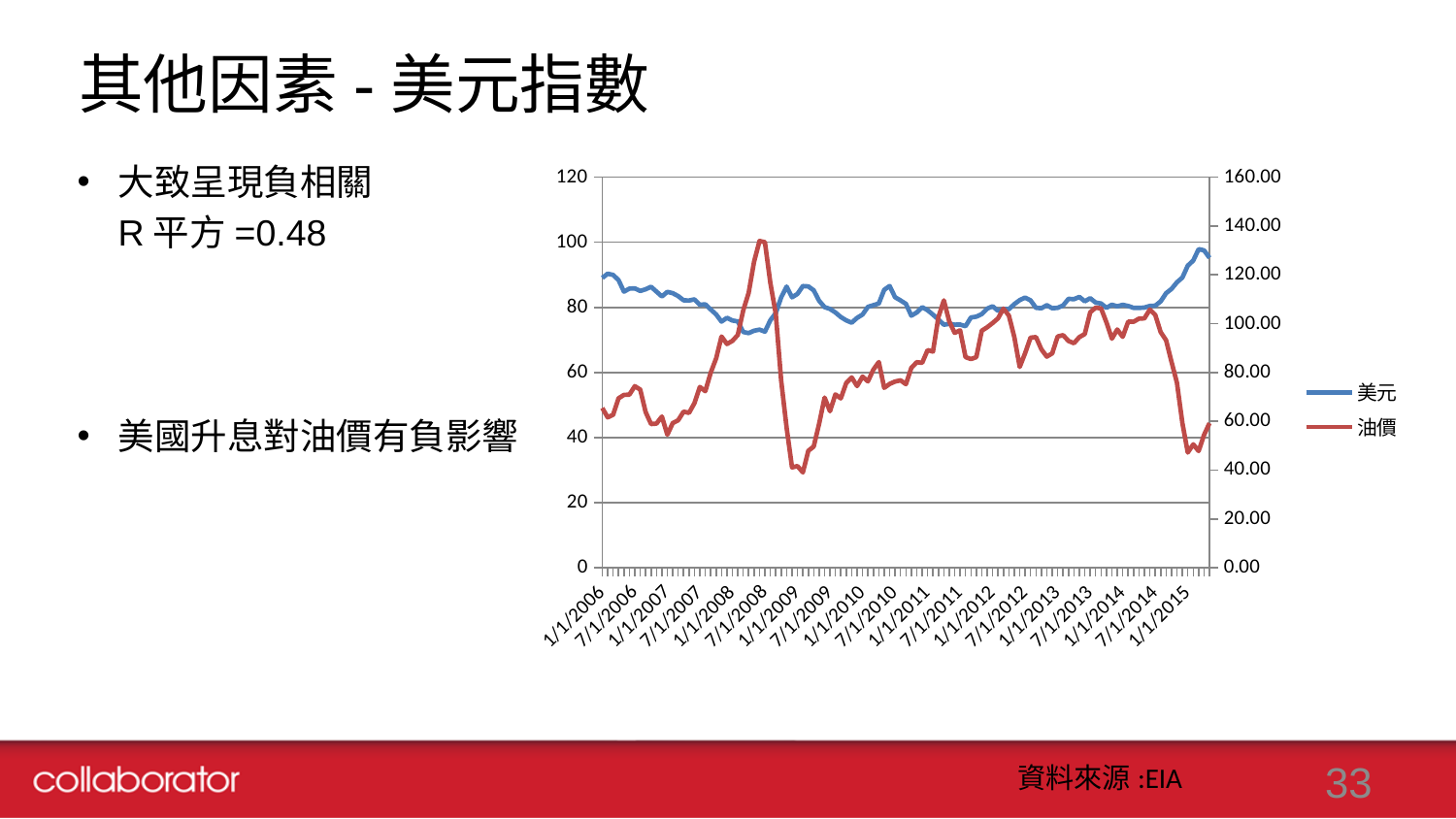

# 其他因素-美元指數
大致呈現負相關
	R平方=0.48

美國升息對油價有負影響

### Chart

| Category | 美元 | 油價 |
|---|---|---|
| 38718 | 89.039 | 65.48 |
| 38749 | 90.358 | 61.63 |
| 38777 | 89.965 | 62.69 |
| 38808 | 88.407 | 69.44 |
| 38838 | 84.842 | 70.84 |
| 38869 | 85.768 | 70.95 |
| 38899 | 85.86 | 74.41 |
| 38930 | 85.062 | 73.04 |
| 38961 | 85.569 | 63.8 |
| 38991 | 86.35 | 58.89 |
| 39022 | 84.84 | 59.08 |
| 39052 | 83.365 | 61.96 |
| 39083 | 84.783 | 54.51 |
| 39114 | 84.38 | 59.28 |
| 39142 | 83.484 | 60.44 |
| 39173 | 82.19 | 63.98 |
| 39203 | 82.12 | 63.46 |
| 39234 | 82.467 | 67.49 |
| 39264 | 80.811 | 74.12 |
| 39295 | 80.935 | 72.36 |
| 39326 | 79.378 | 79.91 |
| 39356 | 77.847 | 85.8 |
| 39387 | 75.64 | 94.77 |
| 39417 | 76.804 | 91.69 |
| 39448 | 75.98 | 92.97 |
| 39479 | 75.698 | 95.39 |
| 39508 | 72.466 | 105.45 |
| 39539 | 72.104 | 112.58 |
| 39569 | 72.853 | 125.4 |
| 39600 | 73.18 | 133.88 |
| 39630 | 72.546 | 133.37 |
| 39661 | 76.061 | 116.67 |
| 39692 | 78.235 | 104.11 |
| 39722 | 83.112 | 76.61 |
| 39753 | 86.389 | 57.31 |
| 39783 | 83.106 | 41.12 |
| 39814 | 84.149 | 41.68 |
| 39845 | 86.557 | 39.09 |
| 39873 | 86.457 | 47.94 |
| 39904 | 85.251 | 49.66 |
| 39934 | 82.007 | 59.05 |
| 39965 | 80.093 | 69.74 |
| 39995 | 79.527 | 64.15 |
| 40026 | 78.448 | 71.04 |
| 40057 | 77.053 | 69.41 |
| 40087 | 76.011 | 75.72 |
| 40118 | 75.311 | 77.99 |
| 40148 | 76.786 | 74.47 |
| 40179 | 77.802 | 78.33 |
| 40210 | 80.16 | 76.39 |
| 40238 | 80.672 | 81.2 |
| 40269 | 81.231 | 84.29 |
| 40299 | 85.419 | 73.74 |
| 40330 | 86.575 | 75.34 |
| 40360 | 83.14 | 76.32 |
| 40391 | 82.149 | 76.81 |
| 40422 | 81.082 | 75.24 |
| 40452 | 77.46 | 81.89 |
| 40483 | 78.437 | 84.25 |
| 40513 | 80.068 | 84.0 |
| 40544 | 79.155 | 89.17 |
| 40575 | 77.778 | 88.58 |
| 40603 | 76.289 | 102.76 |
| 40634 | 74.701 | 109.53 |
| 40664 | 74.943 | 100.9 |
| 40695 | 74.695 | 96.24 |
| 40725 | 74.734 | 97.3 |
| 40756 | 74.239 | 86.33 |
| 40787 | 76.916 | 85.52 |
| 40817 | 77.156 | 86.32 |
| 40848 | 77.958 | 97.13 |
| 40878 | 79.629 | 98.53 |
| 40909 | 80.338 | 100.27 |
| 40940 | 78.953 | 102.2 |
| 40969 | 79.544 | 106.16 |
| 41000 | 79.43 | 103.32 |
| 41030 | 80.989 | 94.65 |
| 41061 | 82.245 | 82.3 |
| 41091 | 83.023 | 87.9 |
| 41122 | 82.159 | 94.3 |
| 41153 | 79.88 | 94.51 |
| 41183 | 79.737 | 89.491304348 |
| 41214 | 80.686 | 86.53 |
| 41244 | 79.75 | 87.86 |
| 41275 | 79.871 | 94.76 |
| 41306 | 80.603 | 95.31 |
| 41334 | 82.63 | 92.94 |
| 41365 | 82.533 | 92.02 |
| 41395 | 83.222 | 94.51 |
| 41426 | 81.872 | 95.77 |
| 41456 | 82.816 | 104.67 |
| 41487 | 81.482 | 106.57 |
| 41518 | 81.206 | 106.2895 |
| 41548 | 79.869 | 100.54 |
| 41579 | 80.839 | 93.86 |
| 41609 | 80.318 | 97.63 |
| 41640 | 80.801 | 94.62 |
| 41671 | 80.437 | 100.82 |
| 41699 | 79.872 | 100.8 |
| 41730 | 79.852 | 102.069 |
| 41760 | 79.964 | 102.18 |
| 41791 | 80.442 | 105.79 |
| 41821 | 80.535 | 103.59 |
| 41852 | 81.853 | 96.536 |
| 41883 | 84.366 | 93.21 |
| 41913 | 85.681 | 84.4 |
| 41944 | 87.722 | 75.79 |
| 41974 | 89.186 | 59.29 |
| 42005 | 92.815 | 47.217 |
| 42036 | 94.391 | 50.584 |
| 42064 | 97.897 | 47.823 |
| 42095 | 97.519 | 54.45 |
| 42125 | 95.233 | 59.25 |
資料來源:EIA
33